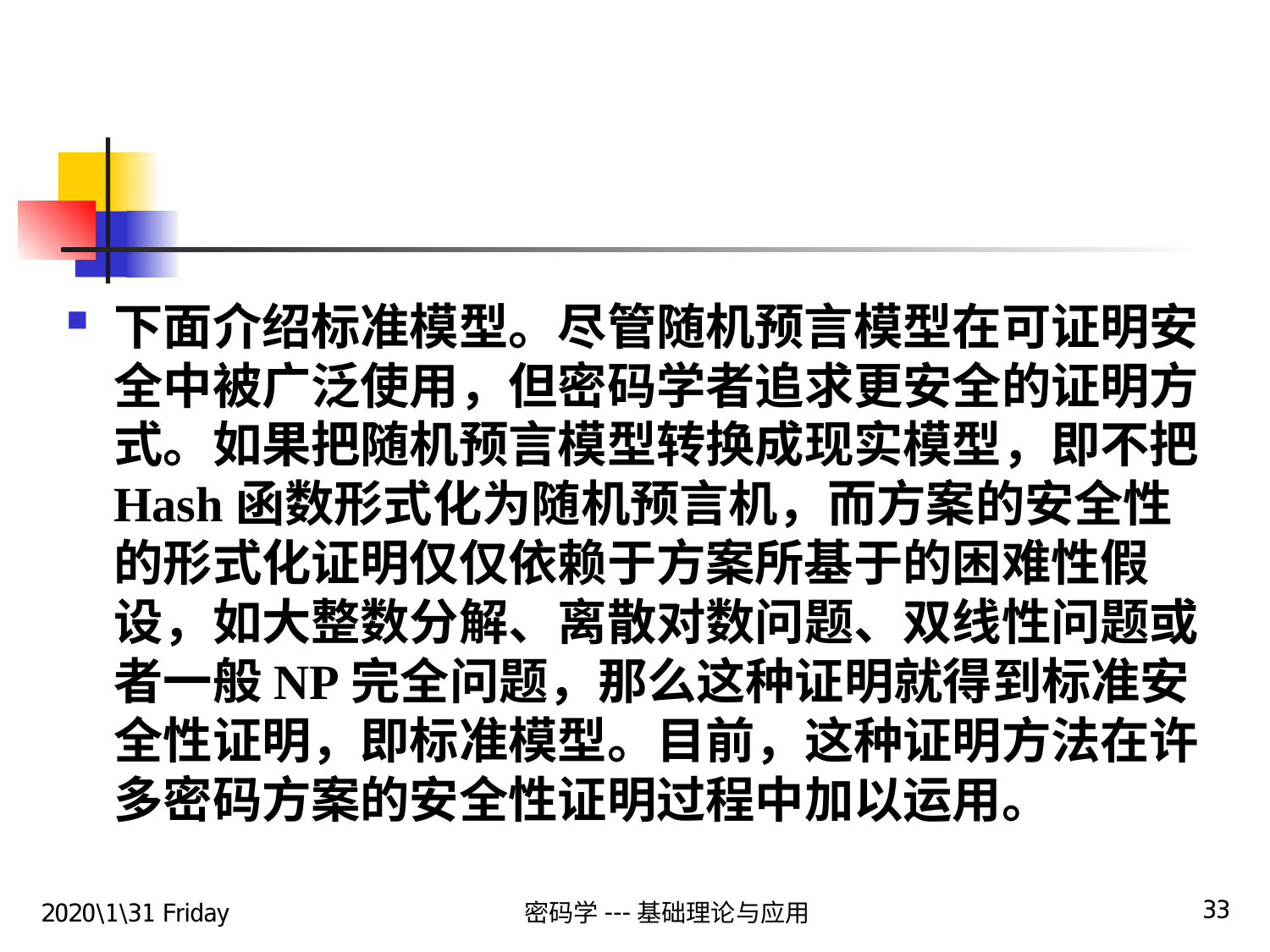

下面介绍标准模型。尽管随机预言模型在可证明安全中被广泛使用，但密码学者追求更安全的证明方式。如果把随机预言模型转换成现实模型，即不把Hash函数形式化为随机预言机，而方案的安全性的形式化证明仅仅依赖于方案所基于的困难性假设，如大整数分解、离散对数问题、双线性问题或者一般NP完全问题，那么这种证明就得到标准安全性证明，即标准模型。目前，这种证明方法在许多密码方案的安全性证明过程中加以运用。

33
2020\1\31 Friday
密码学---基础理论与应用